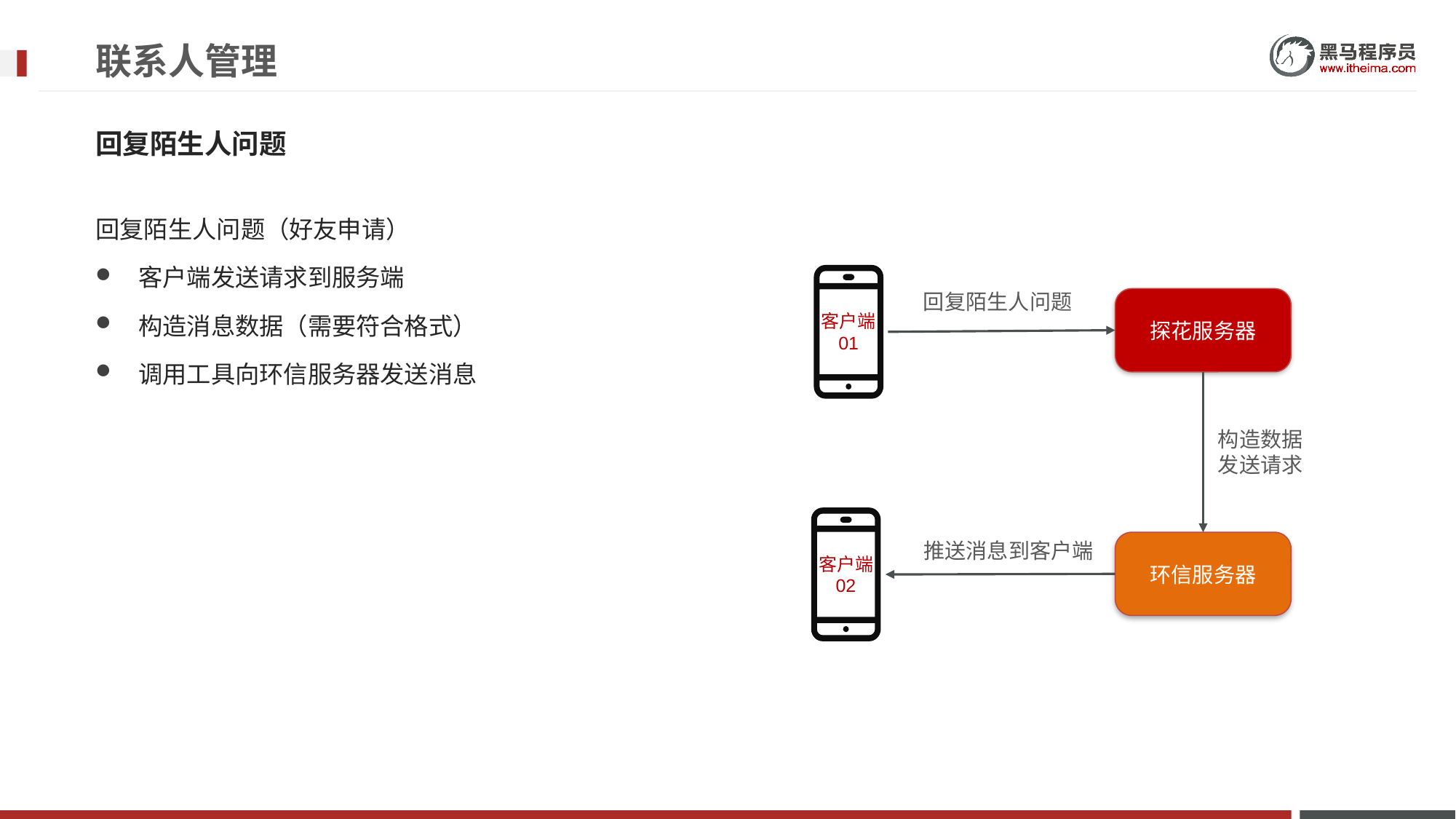

# 联系人管理
回复陌生人问题
回复陌生人问题（好友申请）
客户端发送请求到服务端
构造消息数据（需要符合格式）
调用工具向环信服务器发送消息

客户端
01
回复陌生人问题
探花服务器
构造数据
发送请求

客户端
02
推送消息到客户端
环信服务器